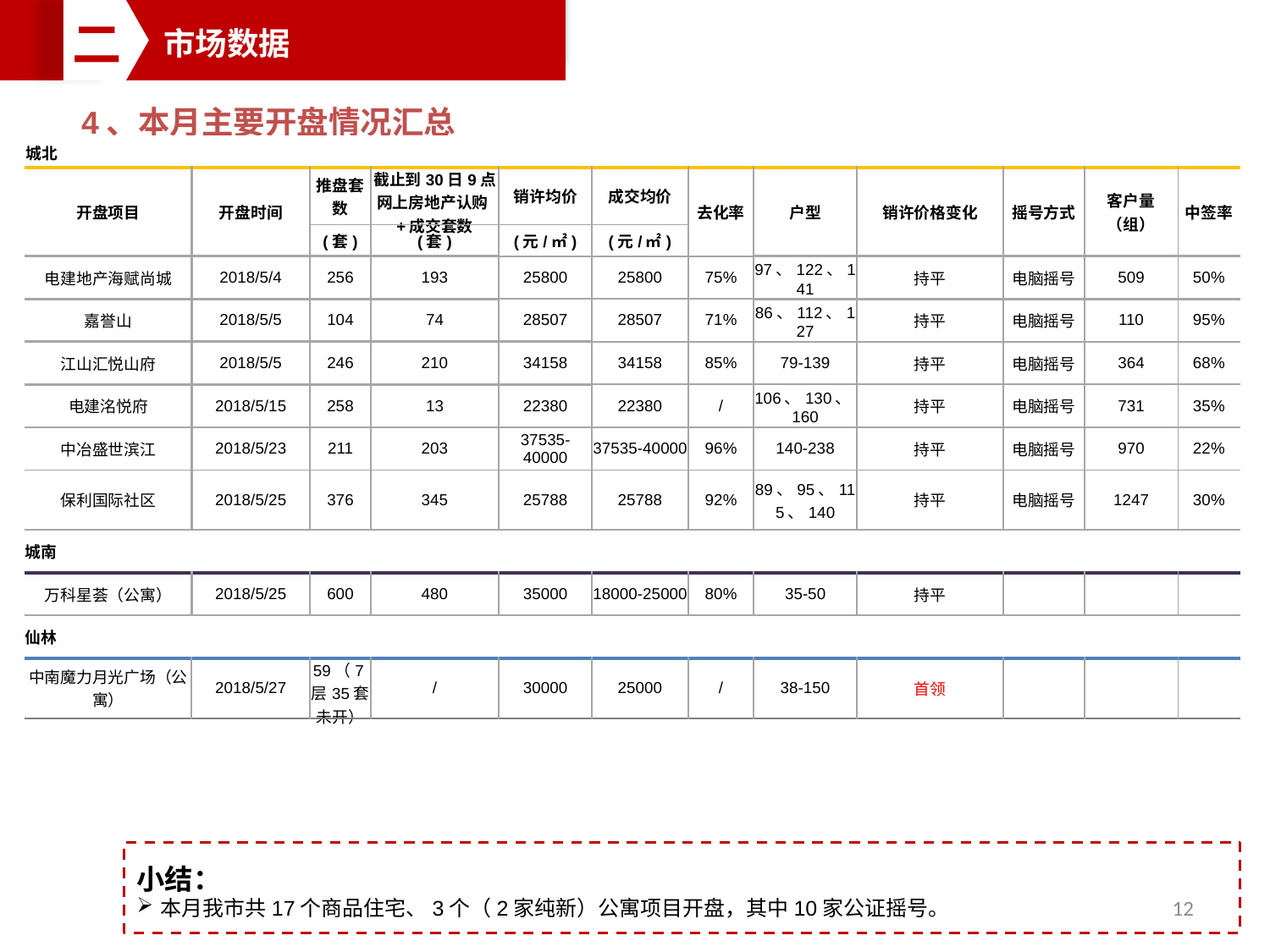

市场数据
二
4、本月主要开盘情况汇总
| 城北 |  |  |  |  |  |  |  |  |  |  |  |
| --- | --- | --- | --- | --- | --- | --- | --- | --- | --- | --- | --- |
| 开盘项目 | 开盘时间 | 推盘套数 | 截止到30日9点网上房地产认购+成交套数 | 销许均价 | 成交均价 | 去化率 | 户型 | 销许价格变化 | 摇号方式 | 客户量（组） | 中签率 |
|  |  | (套) | (套) | (元/㎡) | (元/㎡) |  |  |  |  |  |  |
| 电建地产海赋尚城 | 2018/5/4 | 256 | 193 | 25800 | 25800 | 75% | 97、122、141 | 持平 | 电脑摇号 | 509 | 50% |
| 嘉誉山 | 2018/5/5 | 104 | 74 | 28507 | 28507 | 71% | 86、112、127 | 持平 | 电脑摇号 | 110 | 95% |
| 江山汇悦山府 | 2018/5/5 | 246 | 210 | 34158 | 34158 | 85% | 79-139 | 持平 | 电脑摇号 | 364 | 68% |
| 电建洺悦府 | 2018/5/15 | 258 | 13 | 22380 | 22380 | / | 106、130、160 | 持平 | 电脑摇号 | 731 | 35% |
| 中冶盛世滨江 | 2018/5/23 | 211 | 203 | 37535-40000 | 37535-40000 | 96% | 140-238 | 持平 | 电脑摇号 | 970 | 22% |
| 保利国际社区 | 2018/5/25 | 376 | 345 | 25788 | 25788 | 92% | 89、95、115、140 | 持平 | 电脑摇号 | 1247 | 30% |
| 城南 |  |  |  |  |  |  |  |  |  |  |  |
| 万科星荟（公寓） | 2018/5/25 | 600 | 480 | 35000 | 18000-25000 | 80% | 35-50 | 持平 |  |  |  |
| 仙林 |  |  |  |  |  |  |  |  |  |  |  |
| 中南魔力月光广场（公寓） | 2018/5/27 | 59（7层35套未开） | / | 30000 | 25000 | / | 38-150 | 首领 |  |  |  |
小结：
本月我市共17个商品住宅、3个（2家纯新）公寓项目开盘，其中10家公证摇号。
12